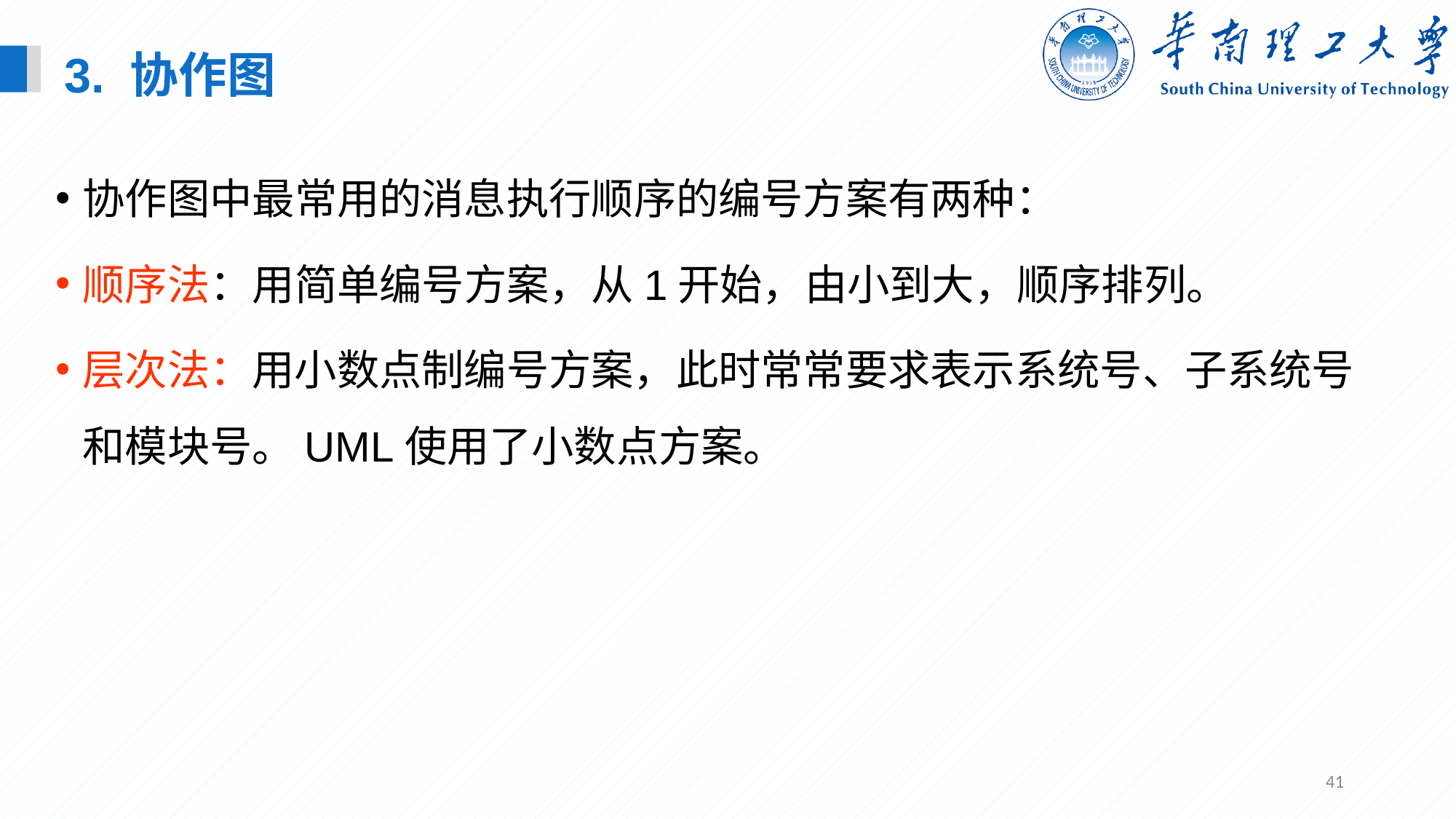

3. 协作图
协作图中最常用的消息执行顺序的编号方案有两种：
顺序法：用简单编号方案，从1开始，由小到大，顺序排列。
层次法：用小数点制编号方案，此时常常要求表示系统号、子系统号和模块号。UML使用了小数点方案。

41